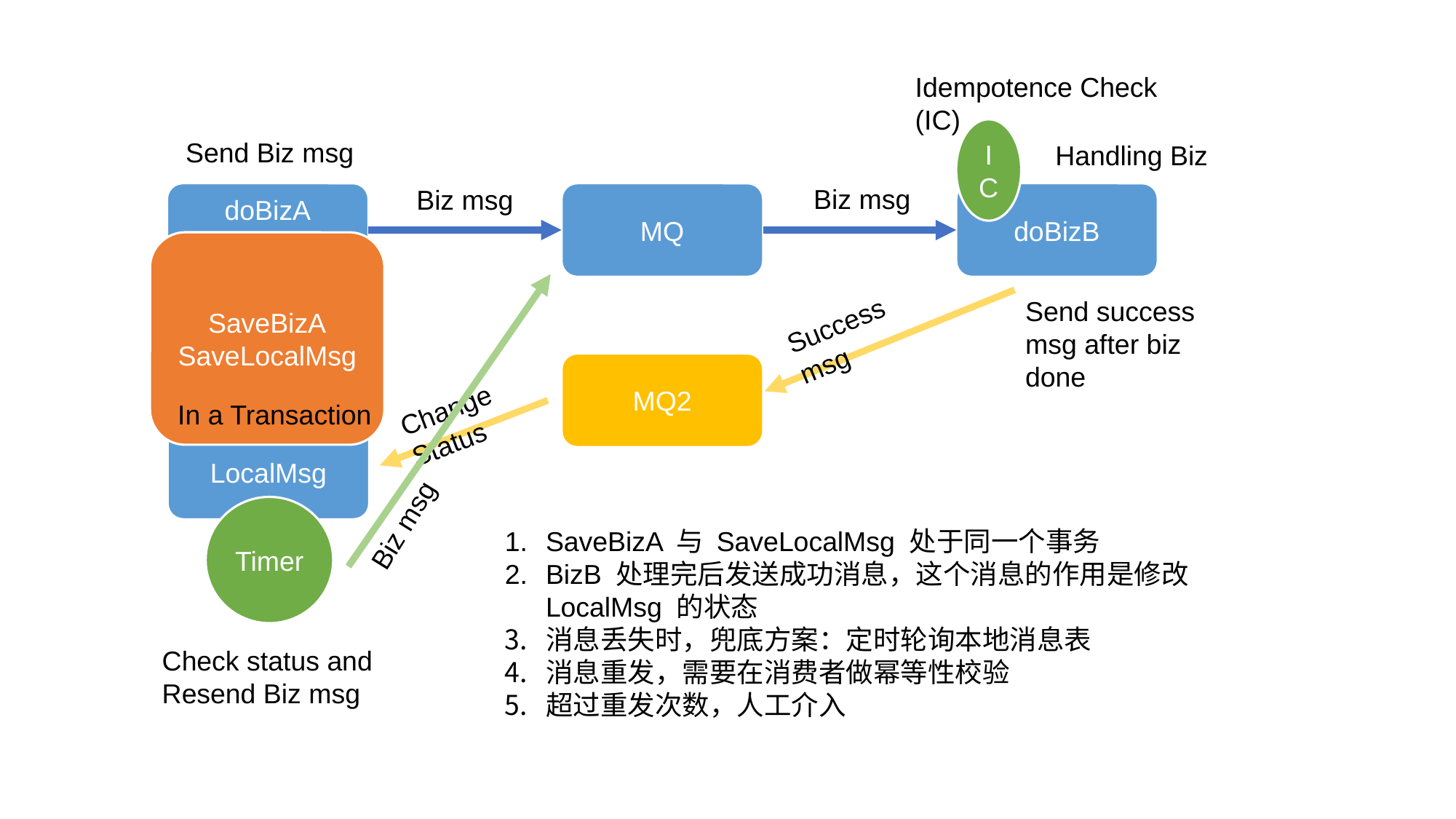

Idempotence Check (IC)
IC
Send Biz msg
Handling Biz
Biz msg
Biz msg
doBizA
MQ
doBizB
SaveBizA
SaveLocalMsg
Send success msg after biz done
Success msg

MQ2
Change Status
In a Transaction
LocalMsg
Timer
Biz msg
SaveBizA 与 SaveLocalMsg 处于同一个事务
BizB 处理完后发送成功消息，这个消息的作用是修改 LocalMsg 的状态
消息丢失时，兜底方案：定时轮询本地消息表
消息重发，需要在消费者做幂等性校验
超过重发次数，人工介入
Check status and Resend Biz msg